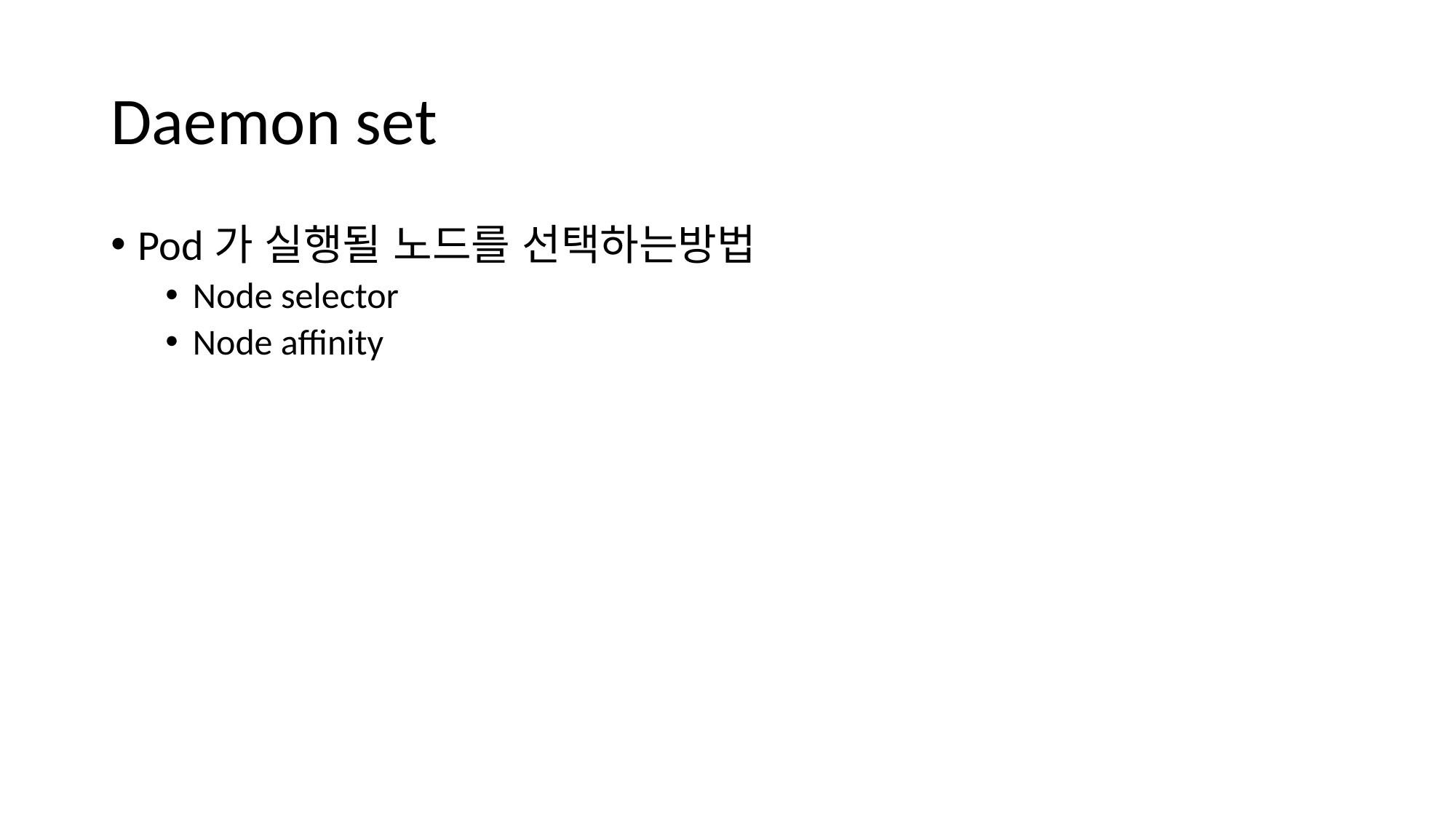

# Daemon set
Pod가 실행될 노드를 선택하는방법
Node selector
Node affinity